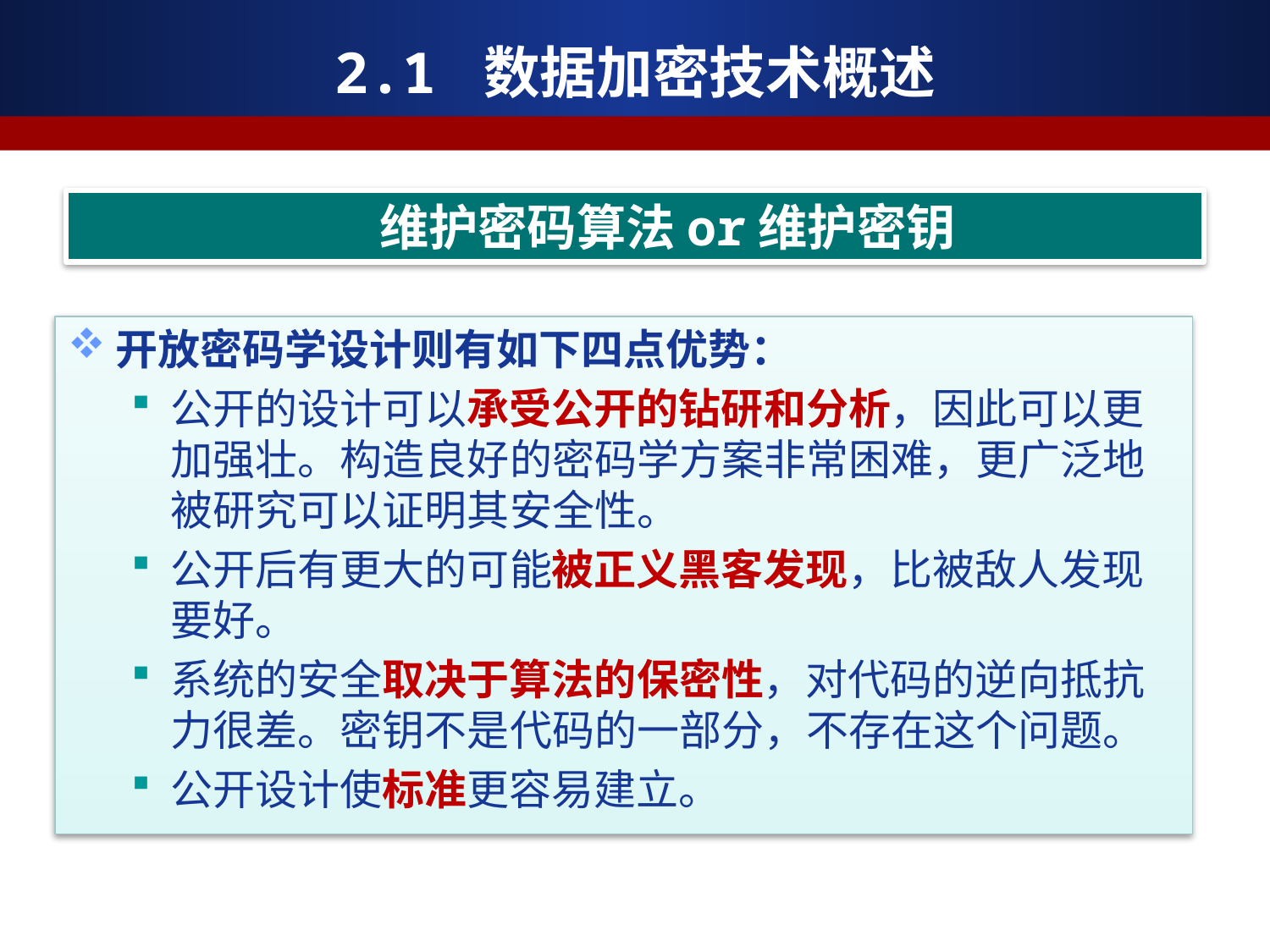

2.1 数据加密技术概述
维护密码算法or维护密钥
开放密码学设计则有如下四点优势：
公开的设计可以承受公开的钻研和分析，因此可以更加强壮。构造良好的密码学方案非常困难，更广泛地被研究可以证明其安全性。
公开后有更大的可能被正义黑客发现，比被敌人发现要好。
系统的安全取决于算法的保密性，对代码的逆向抵抗力很差。密钥不是代码的一部分，不存在这个问题。
公开设计使标准更容易建立。
12